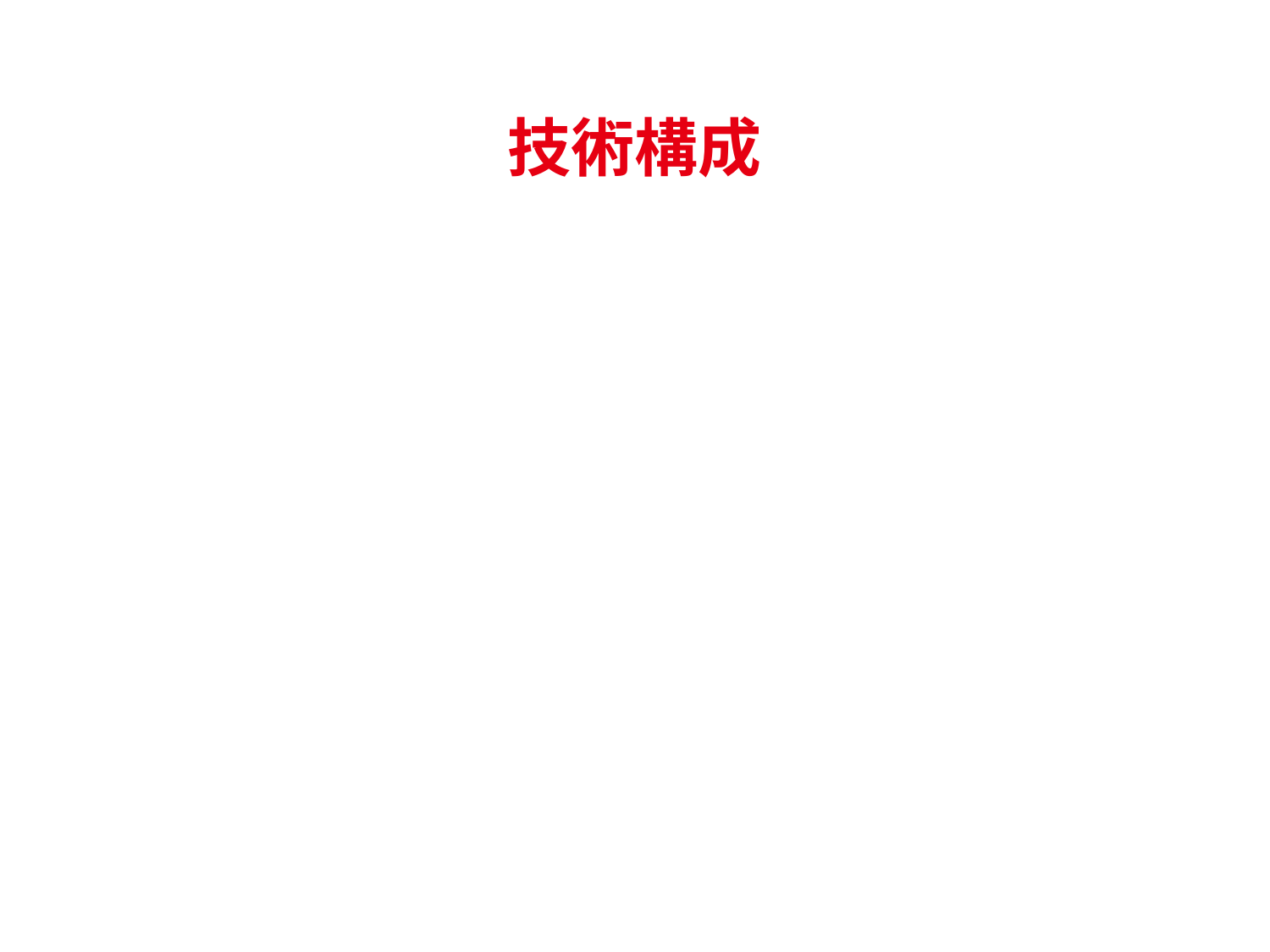

技術構成

Laravel 12 × FastAPI × MySQL
Tailwind + Livewire / さくらのクラウド Ubuntu